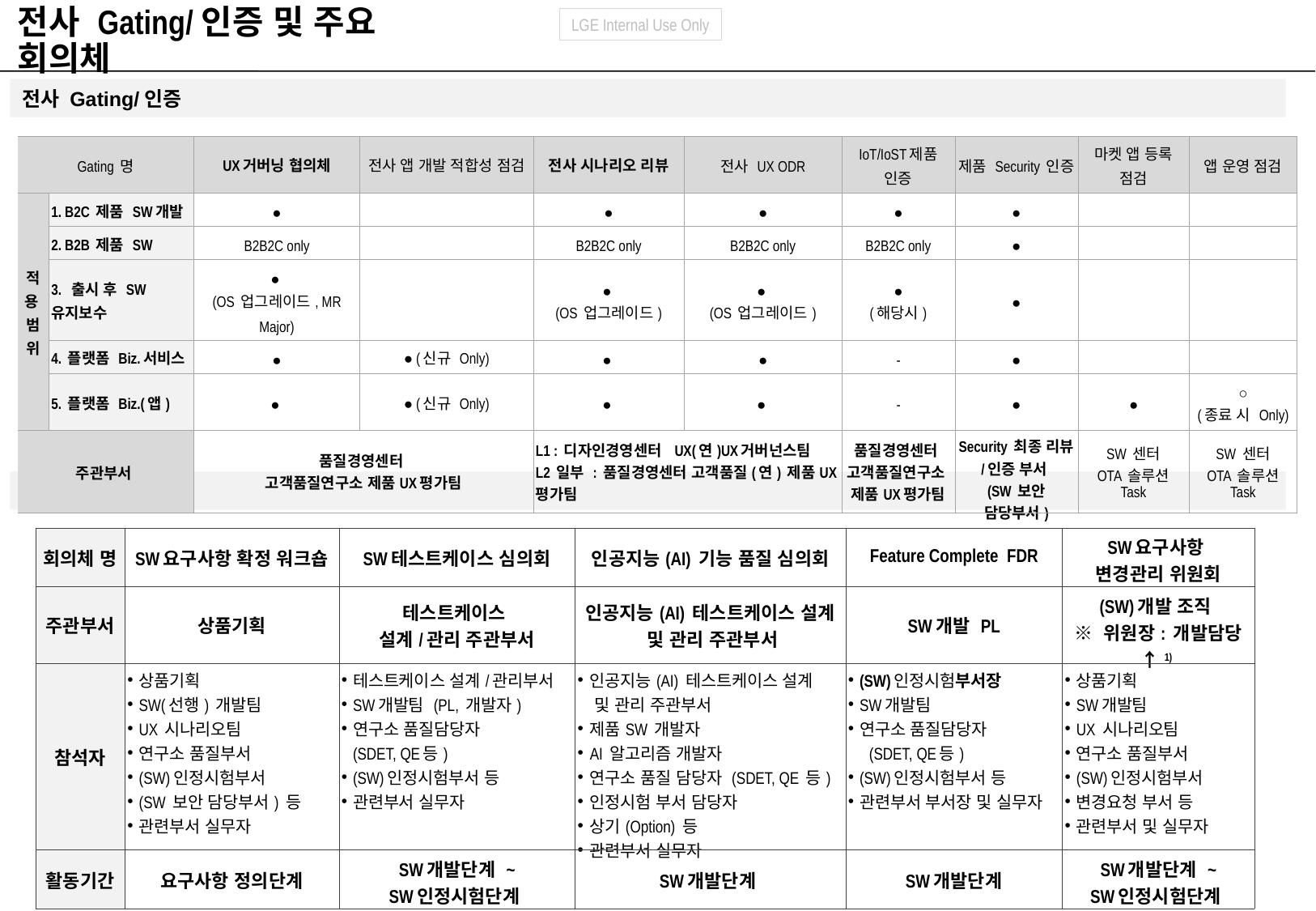

# 전사 Gating/인증 및 주요 회의체
전사 Gating/인증
| Gating 명 |  | UX거버닝 협의체 | 전사 앱 개발 적합성 점검 | 전사 시나리오 리뷰 | 전사 UX ODR | IoT/IoST제품 인증 | 제품 Security 인증 | 마켓 앱 등록 점검 | 앱 운영 점검 |
| --- | --- | --- | --- | --- | --- | --- | --- | --- | --- |
| 적용 범위 | 1. B2C 제품 SW개발 | ● |  | ● | ● | ● | ● |  |  |
|  | 2. B2B 제품 SW | B2B2C only |  | B2B2C only | B2B2C only | B2B2C only | ● |  |  |
|  | 3. 출시 후 SW유지보수 | ● (OS 업그레이드, MR Major) |  | ● (OS 업그레이드) | ● (OS 업그레이드) | ● (해당시) | ● |  |  |
|  | 4. 플랫폼 Biz.서비스 | ● | ● (신규 Only) | ● | ● | - | ● |  |  |
|  | 5. 플랫폼 Biz.(앱) | ● | ● (신규 Only) | ● | ● | - | ● | ● | ○ (종료 시 Only) |
| 주관부서 |  | 품질경영센터 고객품질연구소 제품UX평가팀 |  | L1 : 디자인경영센터 UX(연)UX거버넌스팀 L2 일부 : 품질경영센터 고객품질(연) 제품UX평가팀 |  | 품질경영센터 고객품질연구소 제품UX평가팀 | Security 최종 리뷰 /인증 부서 (SW 보안 담당부서) | SW 센터 OTA 솔루션 Task | SW 센터 OTA 솔루션 Task |
단계별 주요 회의체
| 회의체 명 | SW요구사항 확정 워크숍 | SW테스트케이스 심의회 | 인공지능(AI) 기능 품질 심의회 | Feature Complete FDR | SW요구사항 변경관리 위원회 |
| --- | --- | --- | --- | --- | --- |
| 주관부서 | 상품기획 | 테스트케이스 설계/관리 주관부서 | 인공지능(AI) 테스트케이스 설계 및 관리 주관부서 | SW개발 PL | (SW)개발 조직 ※ 위원장: 개발담당 ↑1) |
| 참석자 | 상품기획 SW(선행) 개발팀 UX 시나리오팀 연구소 품질부서 (SW)인정시험부서 (SW 보안 담당부서) 등 관련부서 실무자 | 테스트케이스 설계/관리부서 SW개발팀 (PL, 개발자) 연구소 품질담당자 (SDET, QE등) (SW)인정시험부서 등 관련부서 실무자 | 인공지능(AI) 테스트케이스 설계 및 관리 주관부서 제품SW 개발자 AI 알고리즘 개발자 연구소 품질 담당자 (SDET, QE 등) 인정시험 부서 담당자 상기(Option) 등 관련부서 실무자 | (SW)인정시험부서장 SW개발팀 연구소 품질담당자 (SDET, QE등) (SW)인정시험부서 등 관련부서 부서장 및 실무자 | 상품기획 SW개발팀 UX 시나리오팀 연구소 품질부서 (SW)인정시험부서 변경요청 부서 등 관련부서 및 실무자 |
| 활동기간 | 요구사항 정의단계 | SW개발단계 ~ SW인정시험단계 | SW개발단계 | SW개발단계 | SW개발단계 ~ SW인정시험단계 |